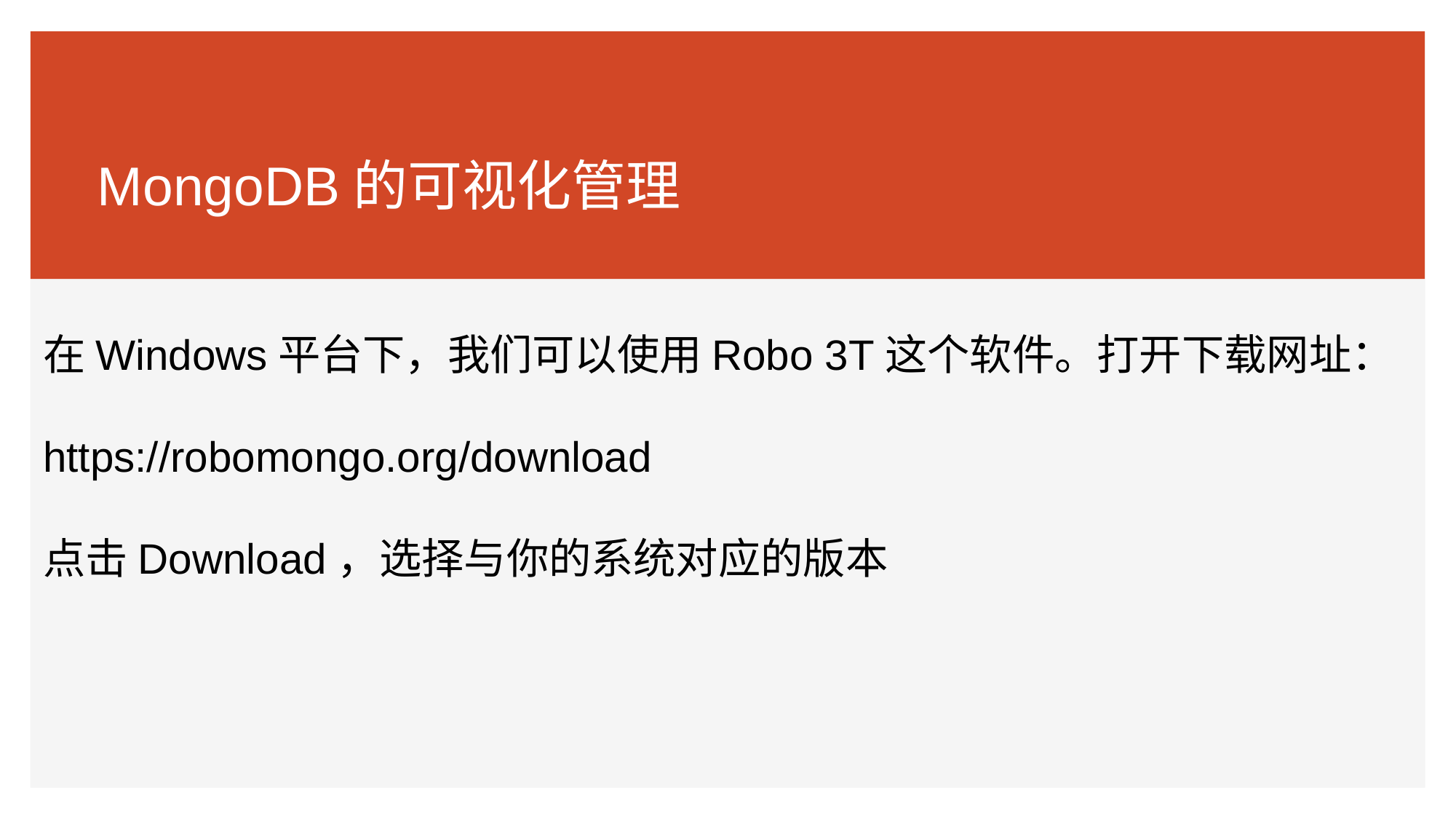

# MongoDB的可视化管理
在Windows平台下，我们可以使用Robo 3T这个软件。打开下载网址：
https://robomongo.org/download
点击Download，选择与你的系统对应的版本